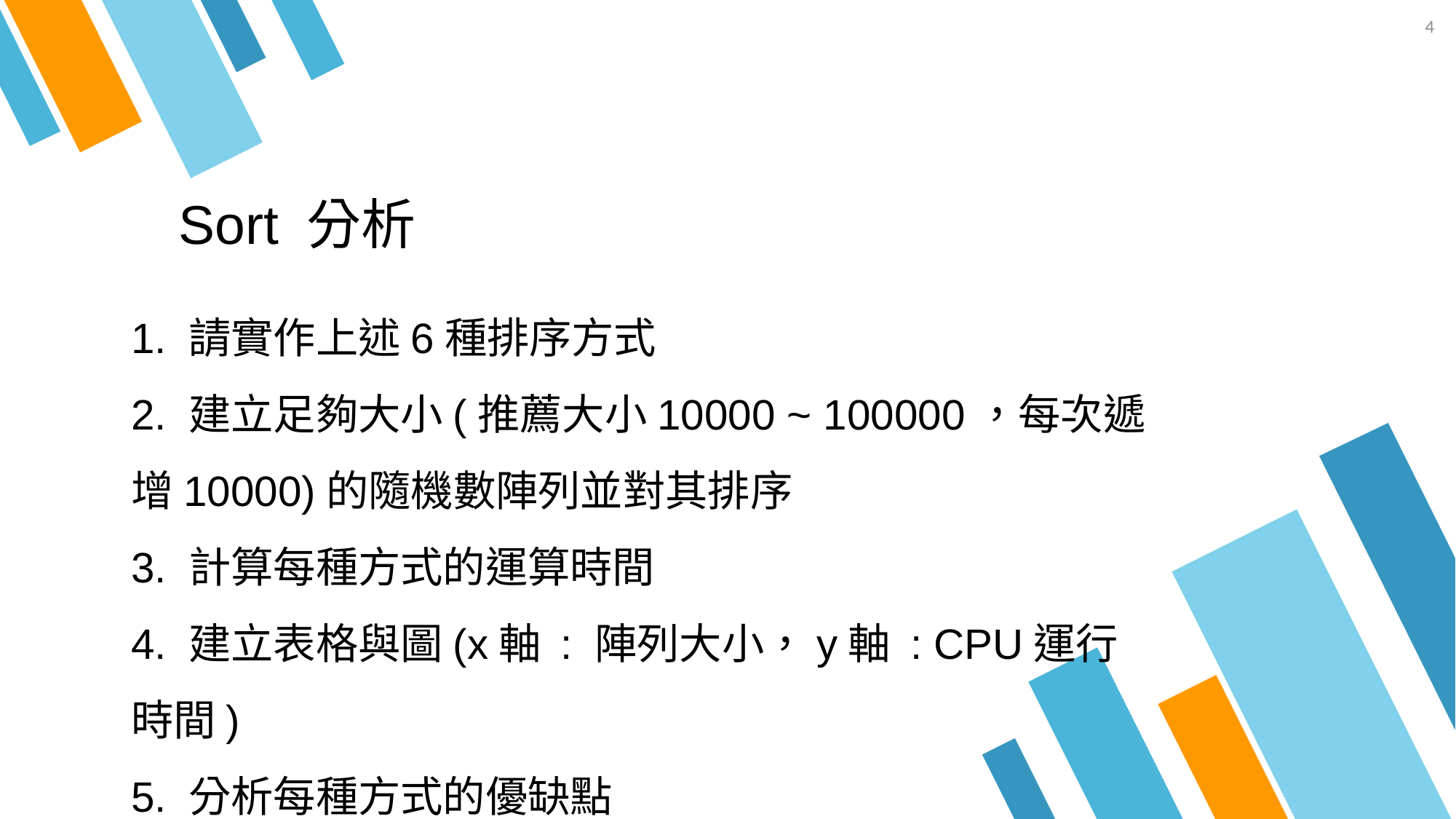

4
# Sort 分析
1. 請實作上述6種排序方式
2. 建立足夠大小(推薦大小10000 ~ 100000，每次遞增10000)的隨機數陣列並對其排序
3. 計算每種方式的運算時間
4. 建立表格與圖(x軸 : 陣列大小，y軸 : CPU運行時間)
5. 分析每種方式的優缺點